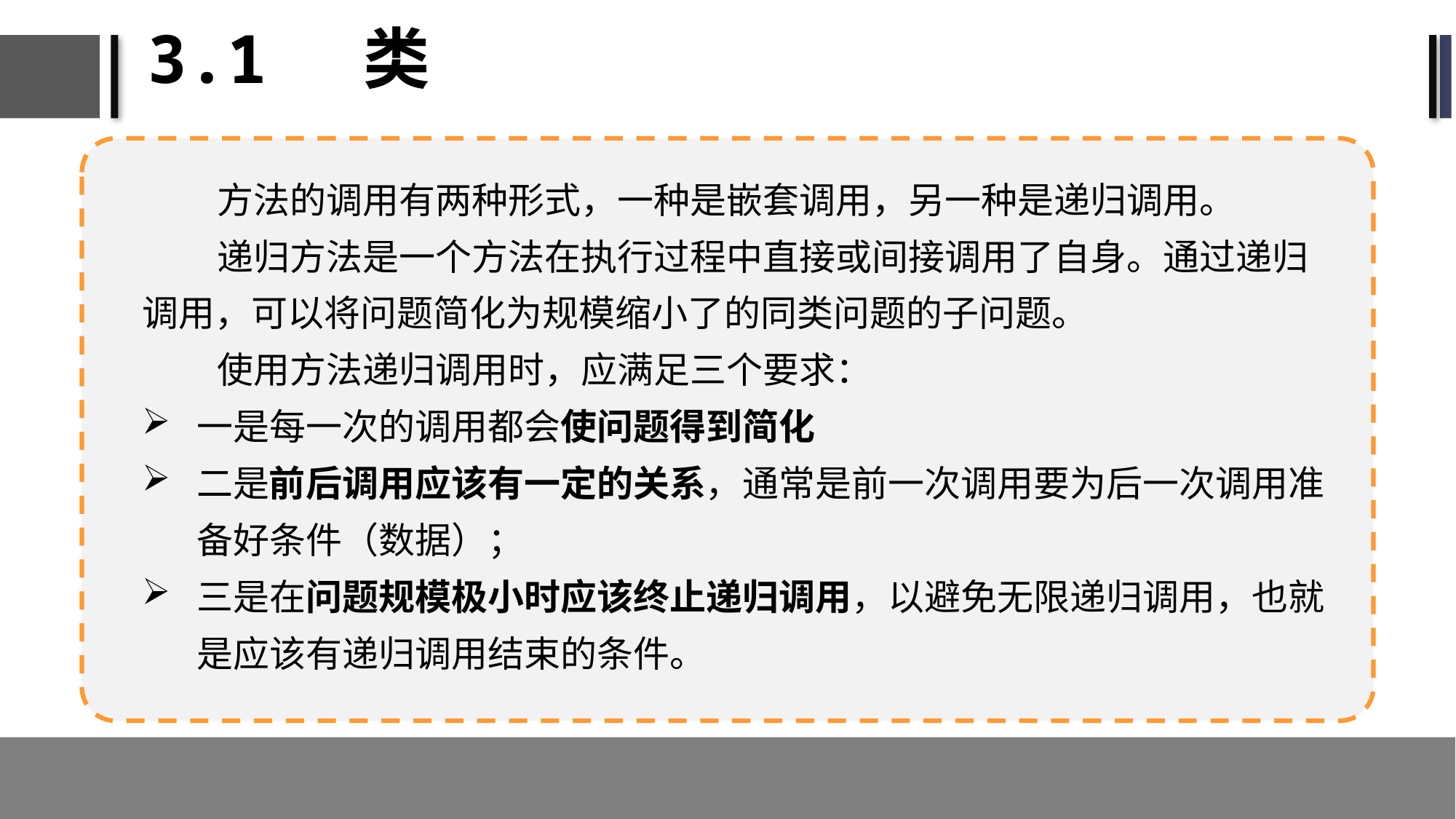

# 3.1  类

方法的调用有两种形式，一种是嵌套调用，另一种是递归调用。
递归方法是一个方法在执行过程中直接或间接调用了自身。通过递归调用，可以将问题简化为规模缩小了的同类问题的子问题。
使用方法递归调用时，应满足三个要求：
一是每一次的调用都会使问题得到简化
二是前后调用应该有一定的关系，通常是前一次调用要为后一次调用准备好条件（数据）；
三是在问题规模极小时应该终止递归调用，以避免无限递归调用，也就是应该有递归调用结束的条件。